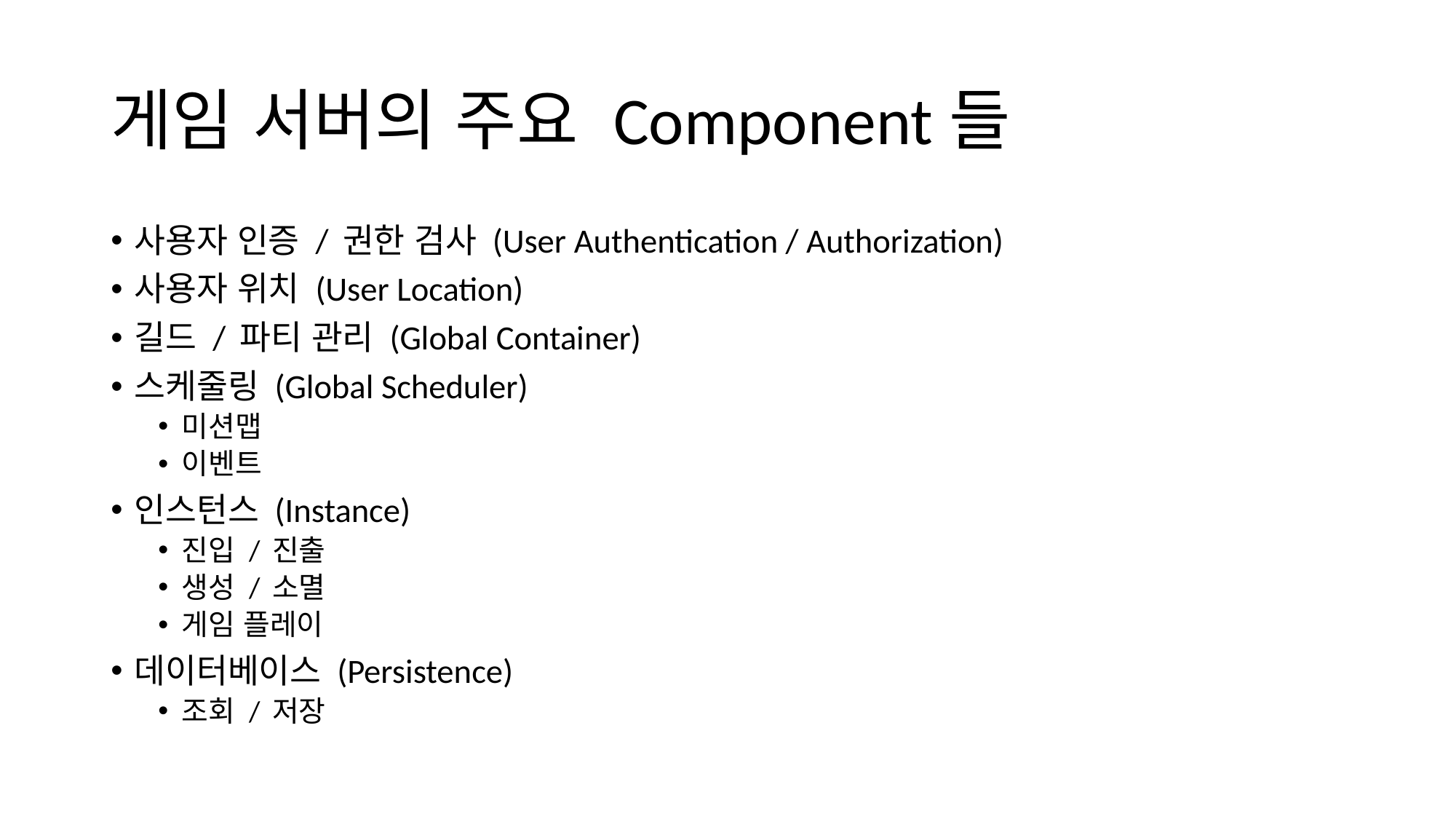

# 게임 서버의 주요 Component들
사용자 인증 / 권한 검사 (User Authentication / Authorization)
사용자 위치 (User Location)
길드 / 파티 관리 (Global Container)
스케줄링 (Global Scheduler)
미션맵
이벤트
인스턴스 (Instance)
진입 / 진출
생성 / 소멸
게임 플레이
데이터베이스 (Persistence)
조회 / 저장